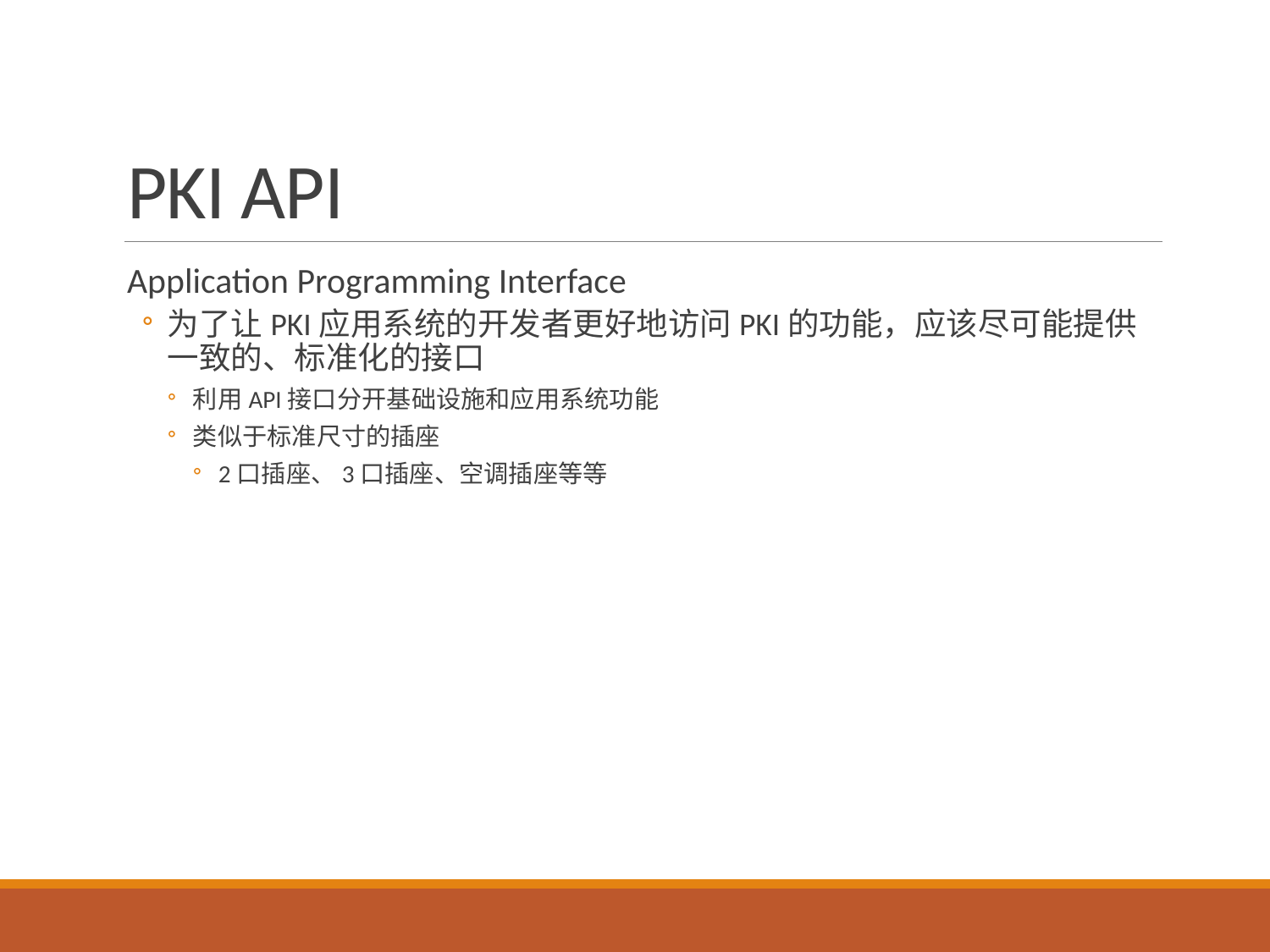

# PKI API
Application Programming Interface
为了让PKI应用系统的开发者更好地访问PKI的功能，应该尽可能提供一致的、标准化的接口
利用API接口分开基础设施和应用系统功能
类似于标准尺寸的插座
2口插座、3口插座、空调插座等等
3